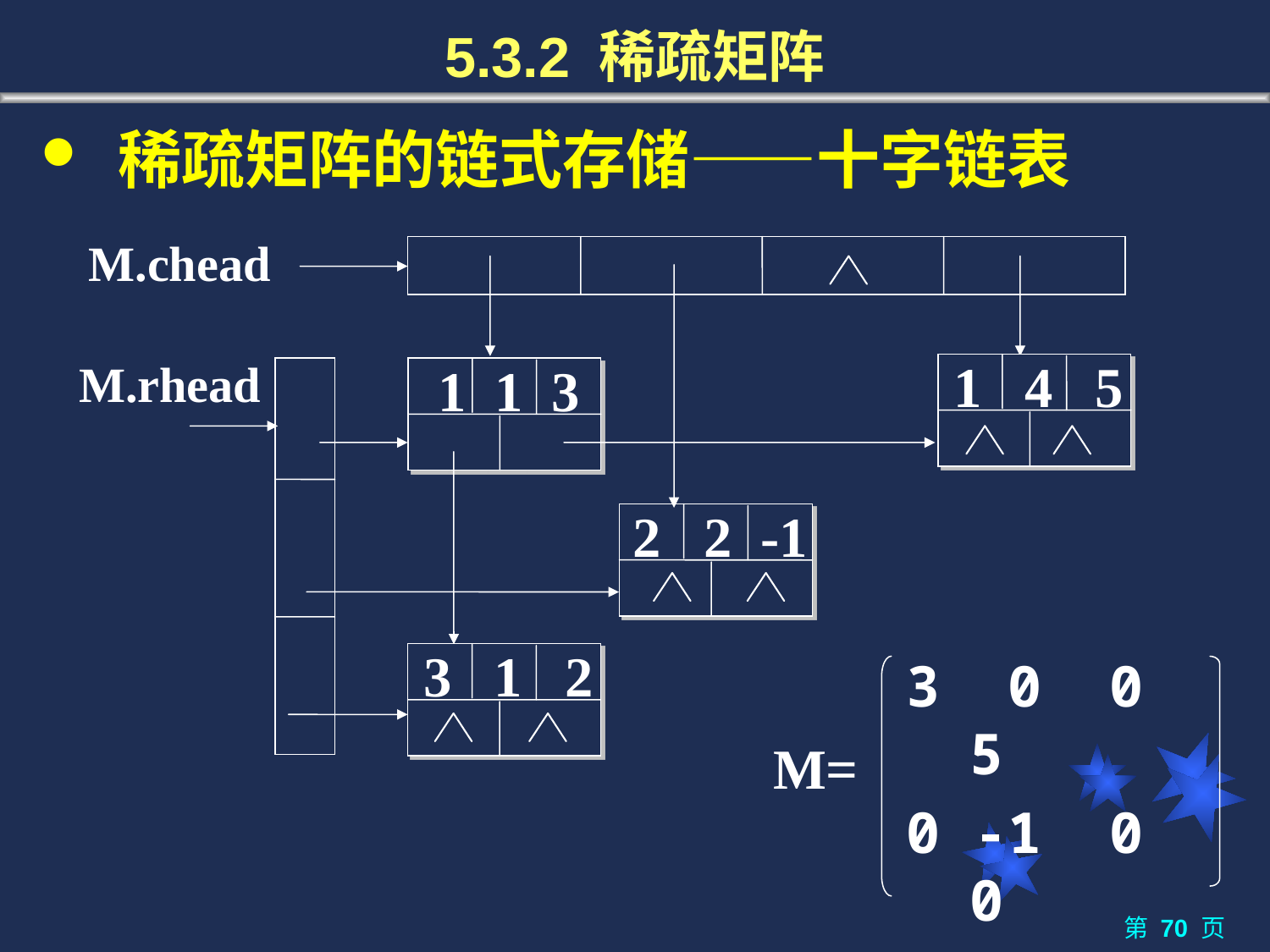

# 5.3.2 稀疏矩阵

 稀疏矩阵的链式存储——十字链表
M.chead

1   4   5

M.rhead
1  1  3

2   2  -1

3   1   2

3  0  0  5
0 -1  0  0
2  0  0  0

M=

第 70 页